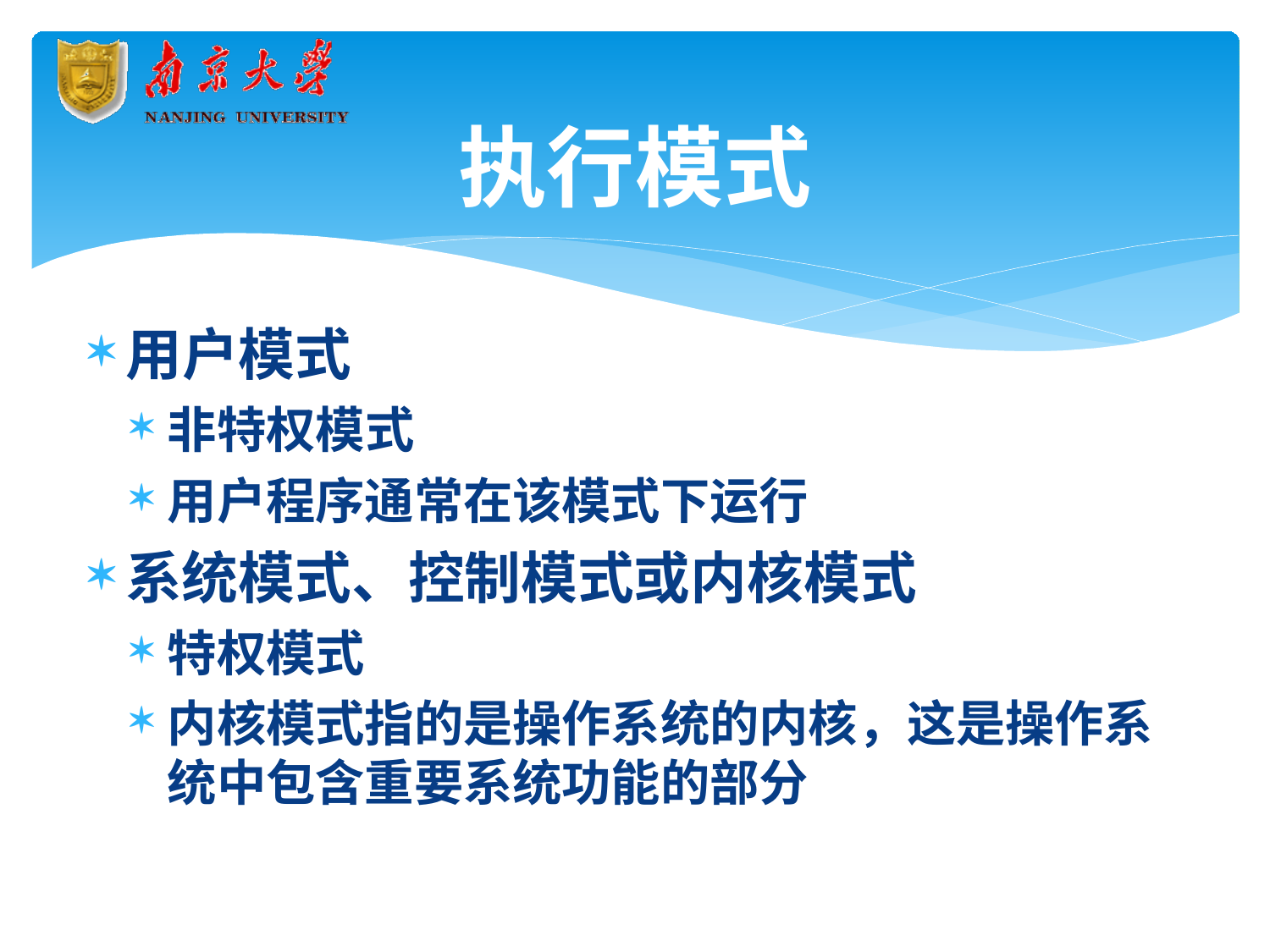

# 执行模式
用户模式
非特权模式
用户程序通常在该模式下运行
系统模式、控制模式或内核模式
特权模式
内核模式指的是操作系统的内核，这是操作系 统中包含重要系统功能的部分